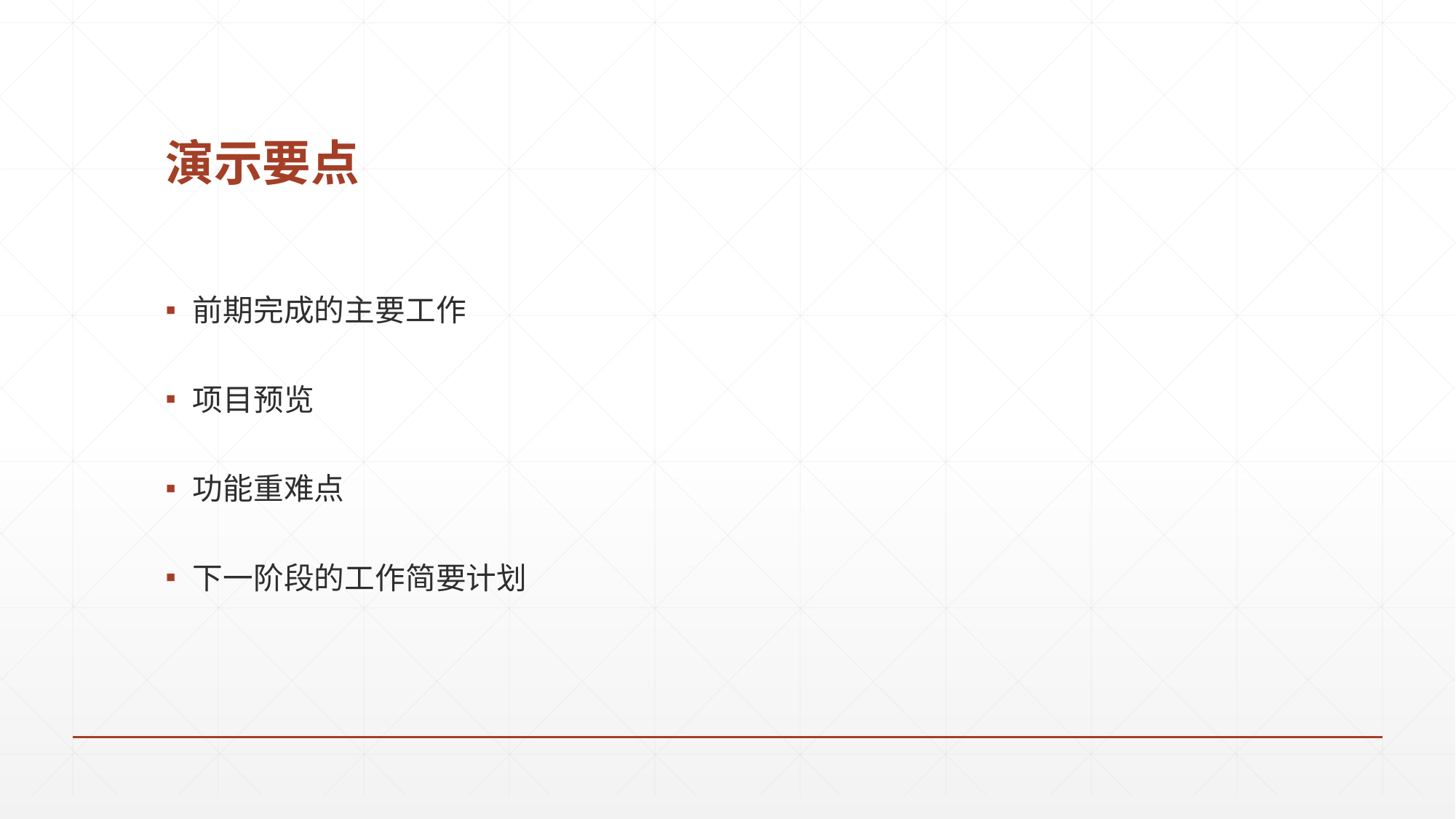

# 演示要点

前期完成的主要工作
项目预览
功能重难点
下一阶段的工作简要计划